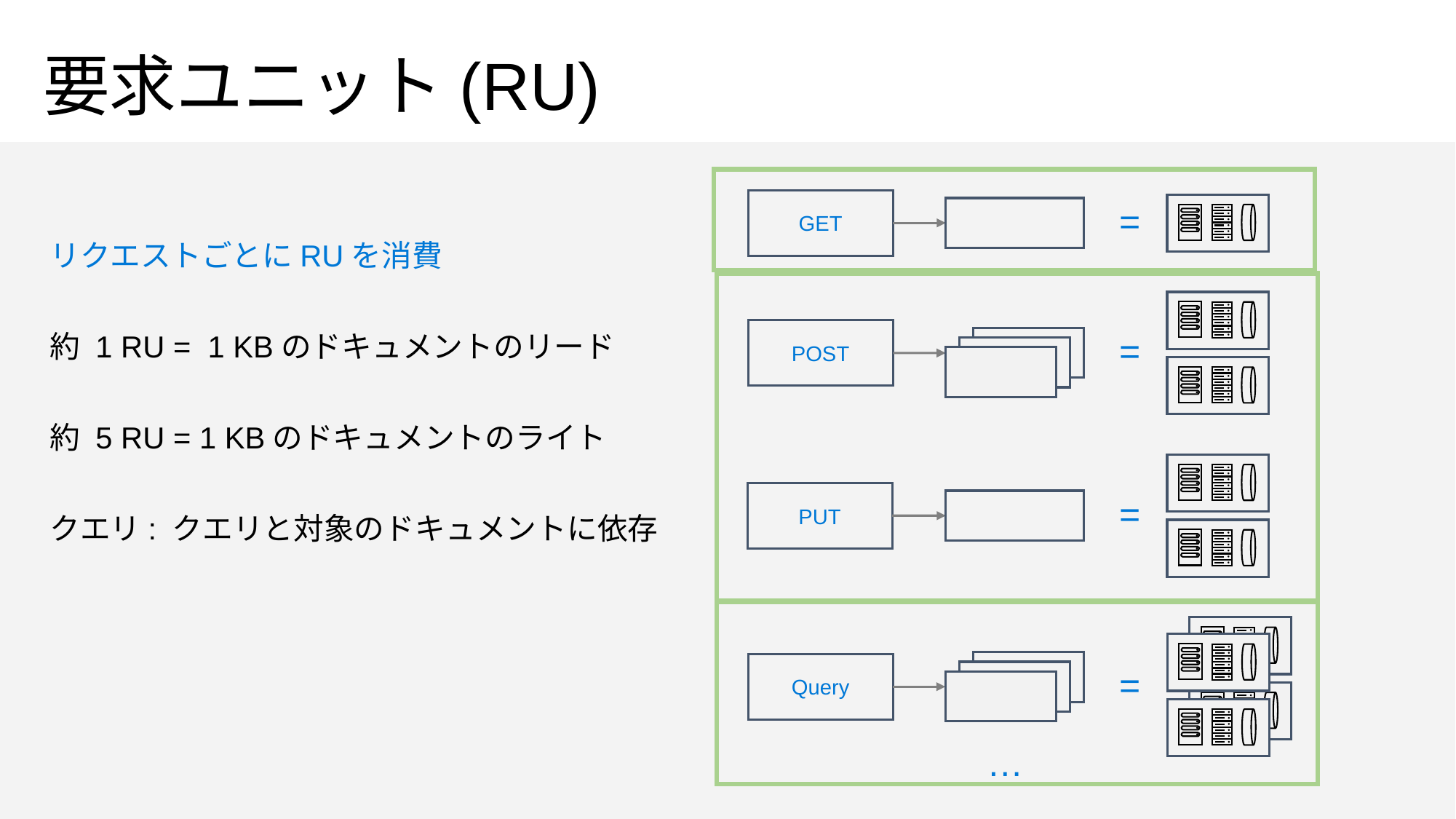

# 要求ユニット(RU)

リクエストごとにRUを消費
約 1 RU =  1 KBのドキュメントのリード
約 5 RU = 1 KBのドキュメントのライト
クエリ: クエリと対象のドキュメントに依存
GET

=

POST

=

PUT

=

Query
=
…